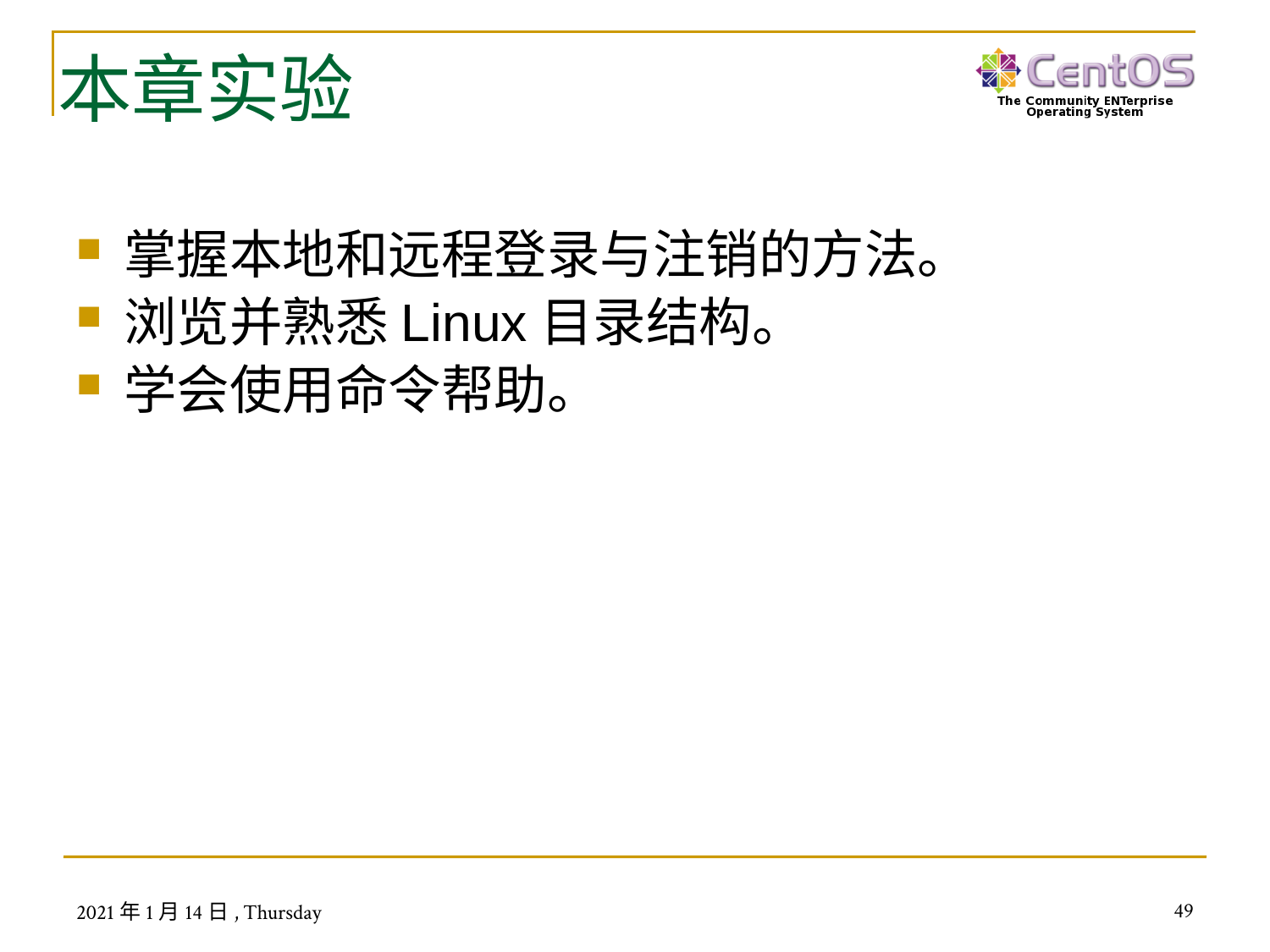

# 本章实验
掌握本地和远程登录与注销的方法。
浏览并熟悉Linux目录结构。
学会使用命令帮助。
2021年1月14日, Thursday
49